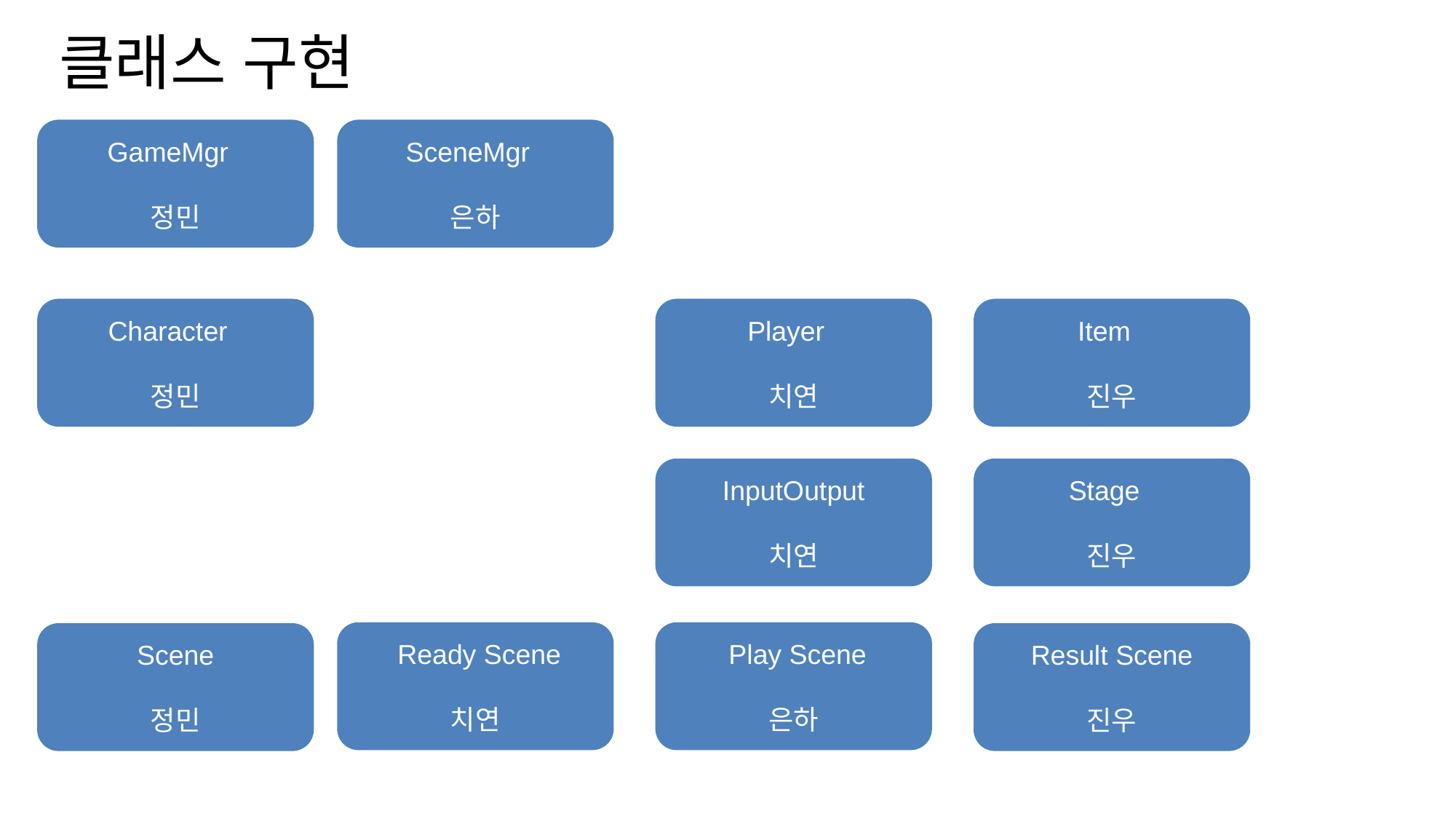

클래스 구현
GameMgr

정민
SceneMgr

은하
Character

정민
Player

치연
Item

진우
InputOutput

치연
Stage

진우
 Ready Scene

치연
 Play Scene

은하
Scene

정민
Result Scene

진우